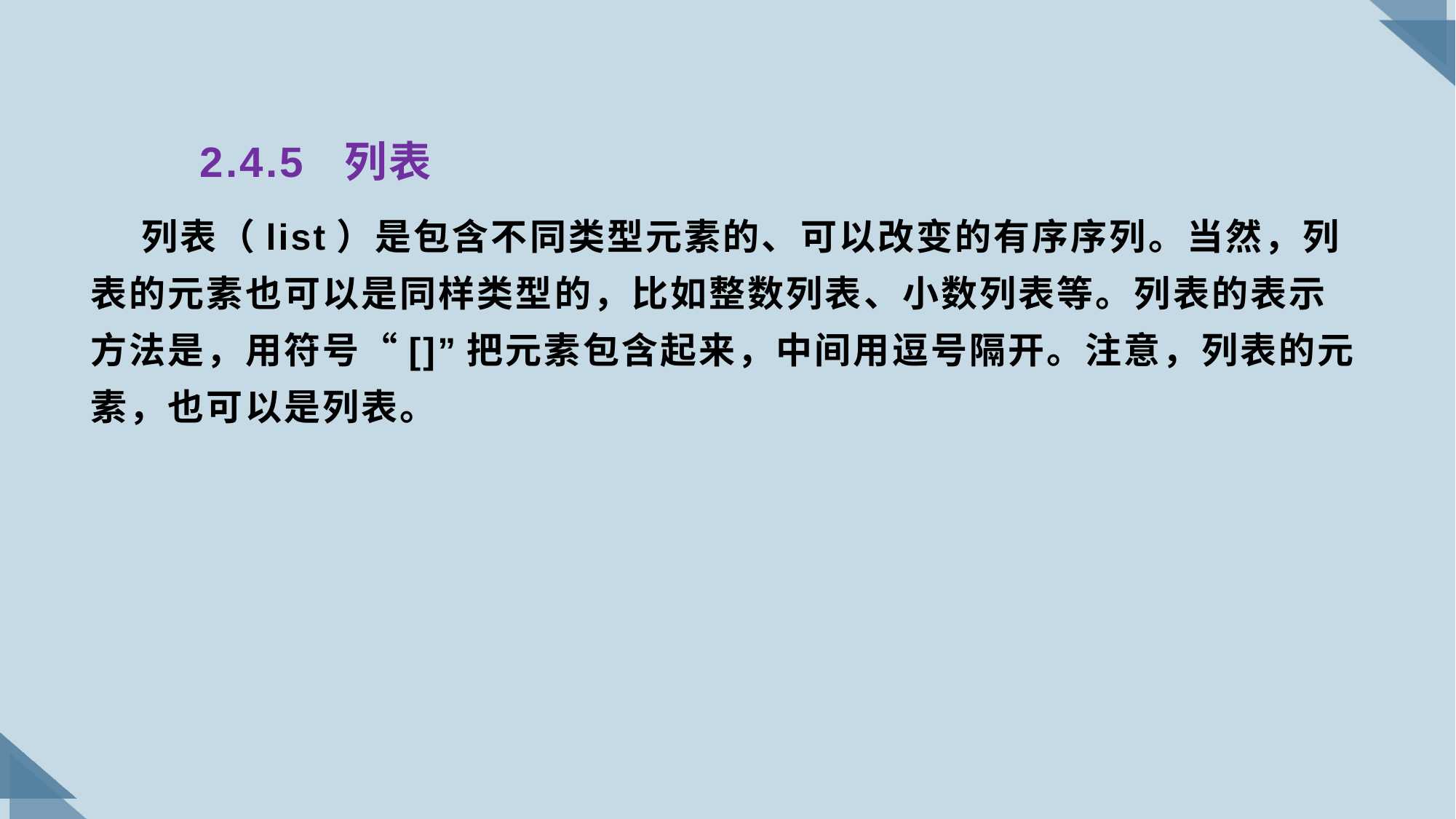

2.4.5  列表
    列表（list）是包含不同类型元素的、可以改变的有序序列。当然，列表的元素也可以是同样类型的，比如整数列表、小数列表等。列表的表示方法是，用符号“[]”把元素包含起来，中间用逗号隔开。注意，列表的元素，也可以是列表。